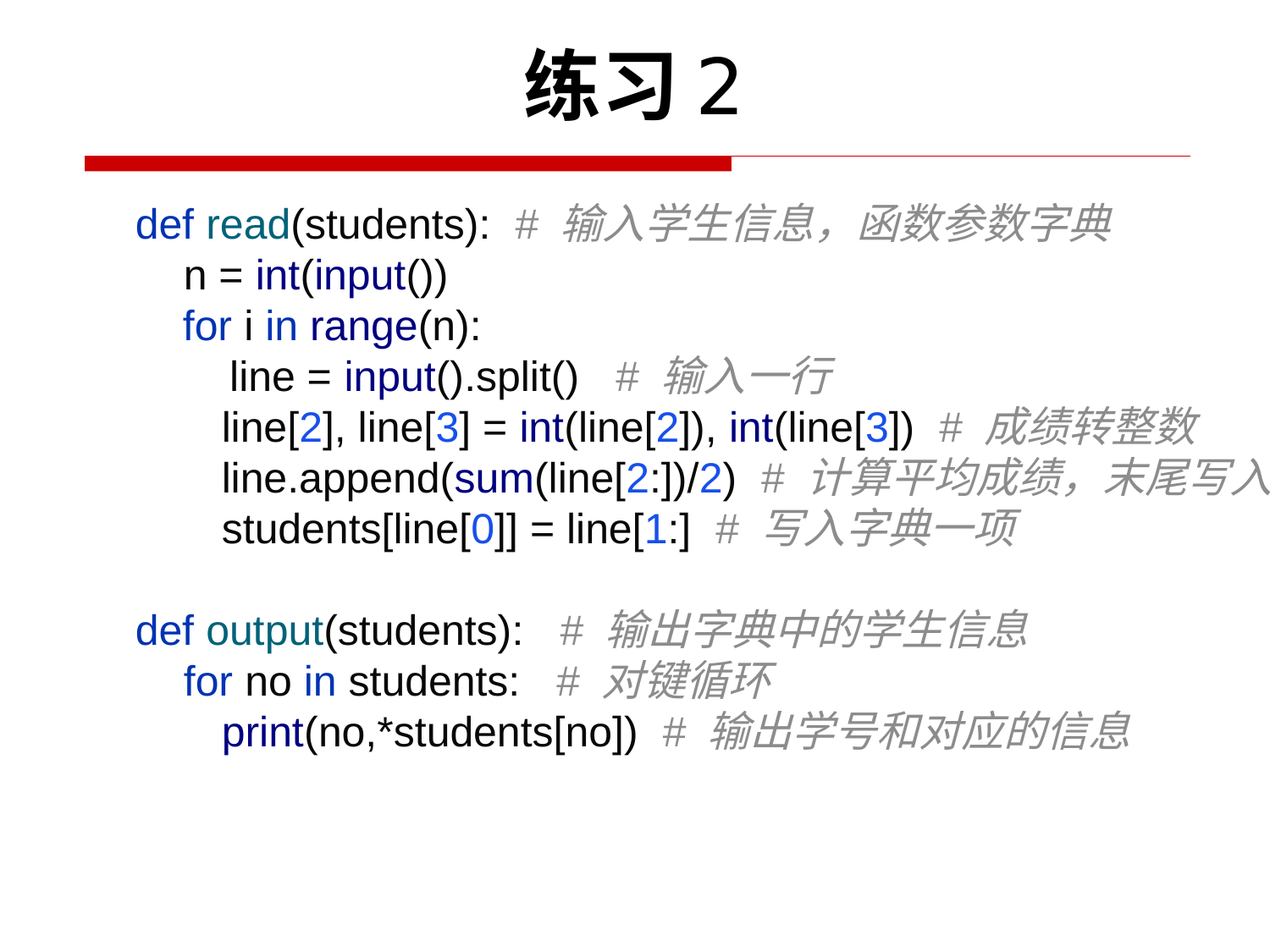

# 练习2
def read(students):  # 输入学生信息，函数参数字典
    n = int(input())
    for i in range(n):
        line = input().split()   # 输入一行
        line[2], line[3] = int(line[2]), int(line[3])  # 成绩转整数
        line.append(sum(line[2:])/2)  # 计算平均成绩，末尾写入列表
        students[line[0]] = line[1:]  # 写入字典一项
def output(students):   # 输出字典中的学生信息
    for no in students:   # 对键循环
        print(no,*students[no])  # 输出学号和对应的信息
13